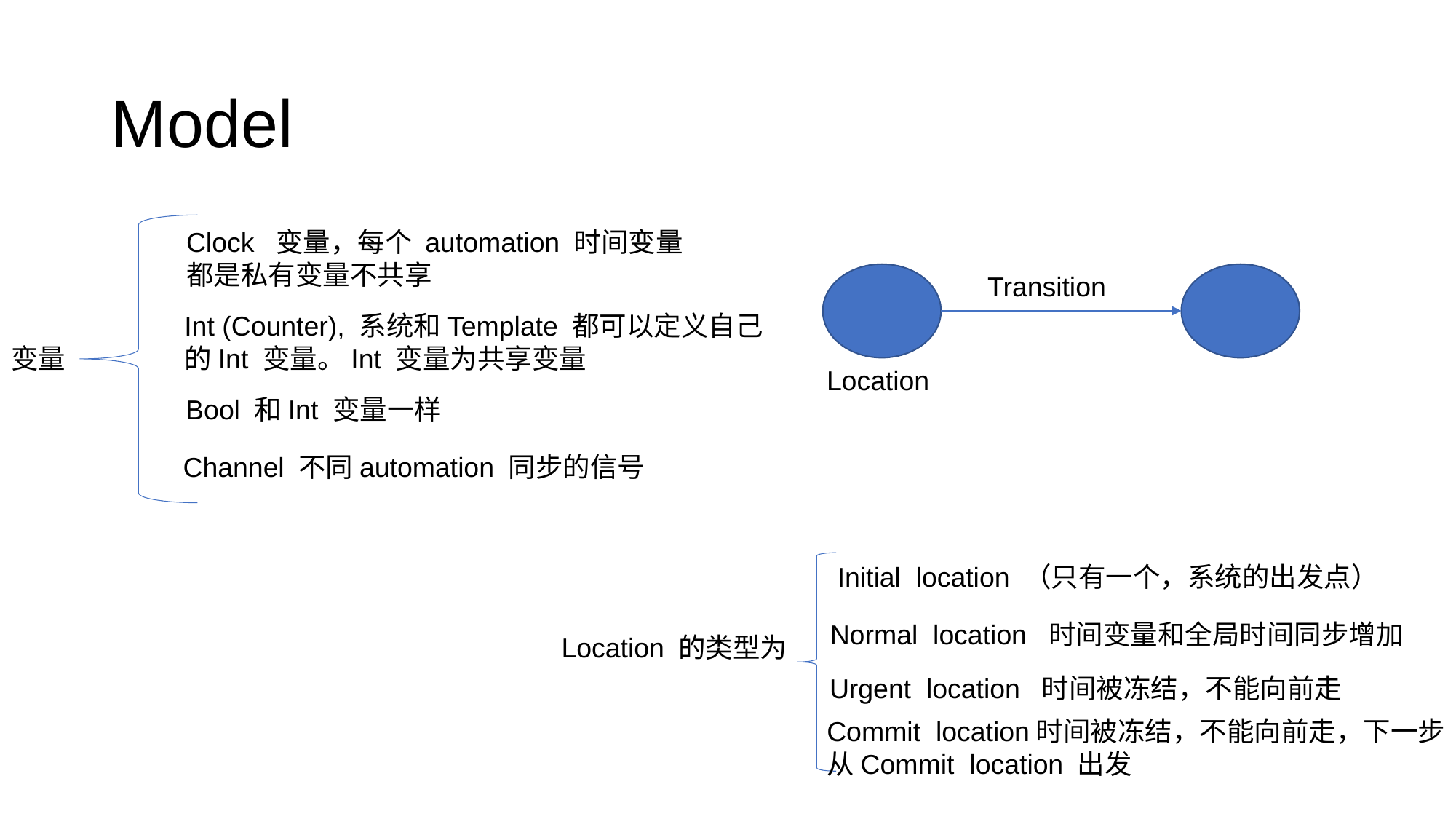

# Model

Clock  变量，每个 automation 时间变量
都是私有变量不共享
Int (Counter), 系统和Template 都可以定义自己
的Int 变量。Int 变量为共享变量
变量
Bool 和Int 变量一样
Channel 不同automation 同步的信号

Location
Transition

Initial  location （只有一个，系统的出发点）
Urgent  location  时间被冻结，不能向前走
Commit  location时间被冻结，不能向前走，下一步
从Commit  location 出发
Location 的类型为
Normal  location  时间变量和全局时间同步增加